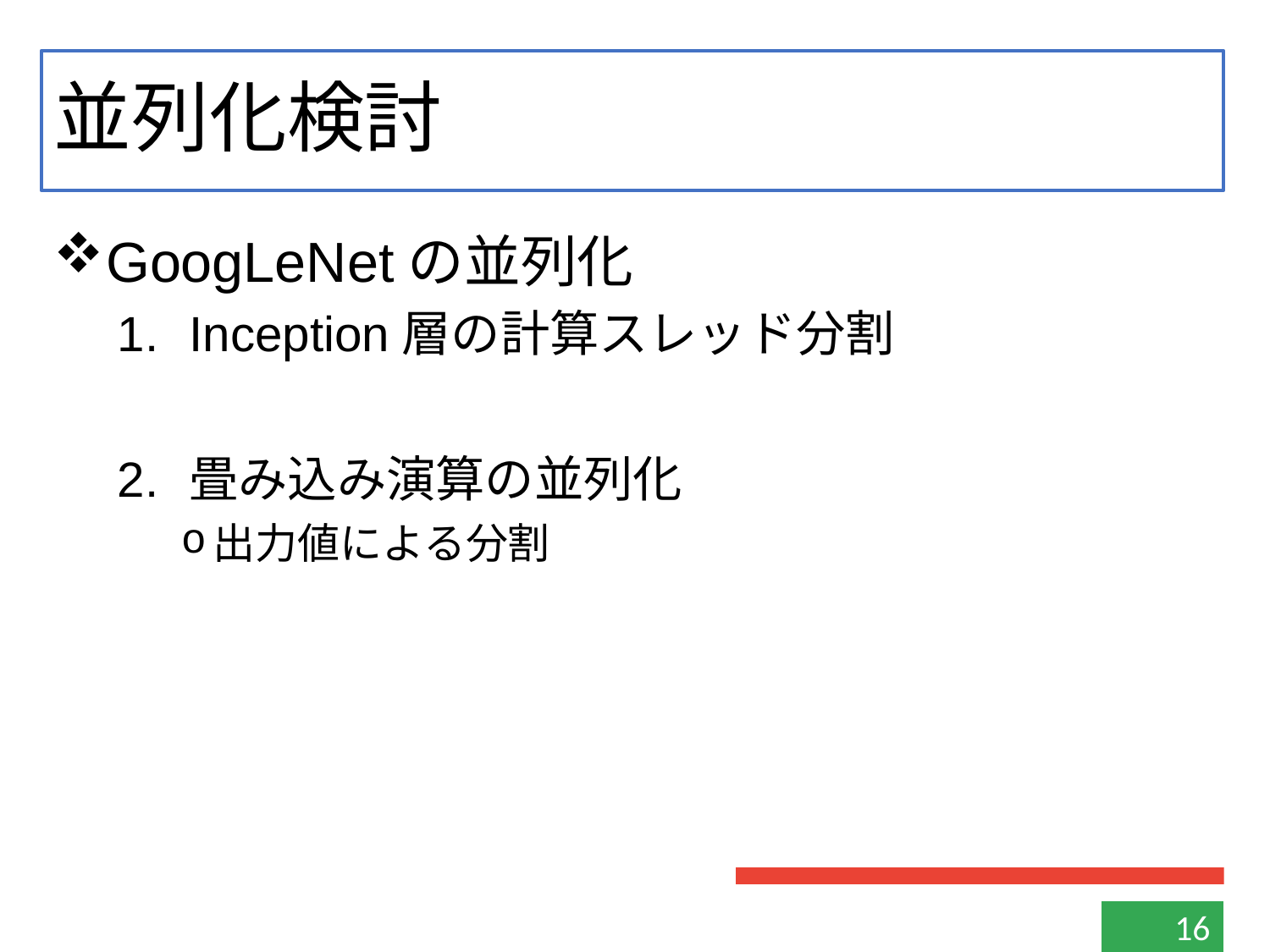

# 並列化検討
GoogLeNetの並列化
Inception層の計算スレッド分割

畳み込み演算の並列化
出力値による分割
16